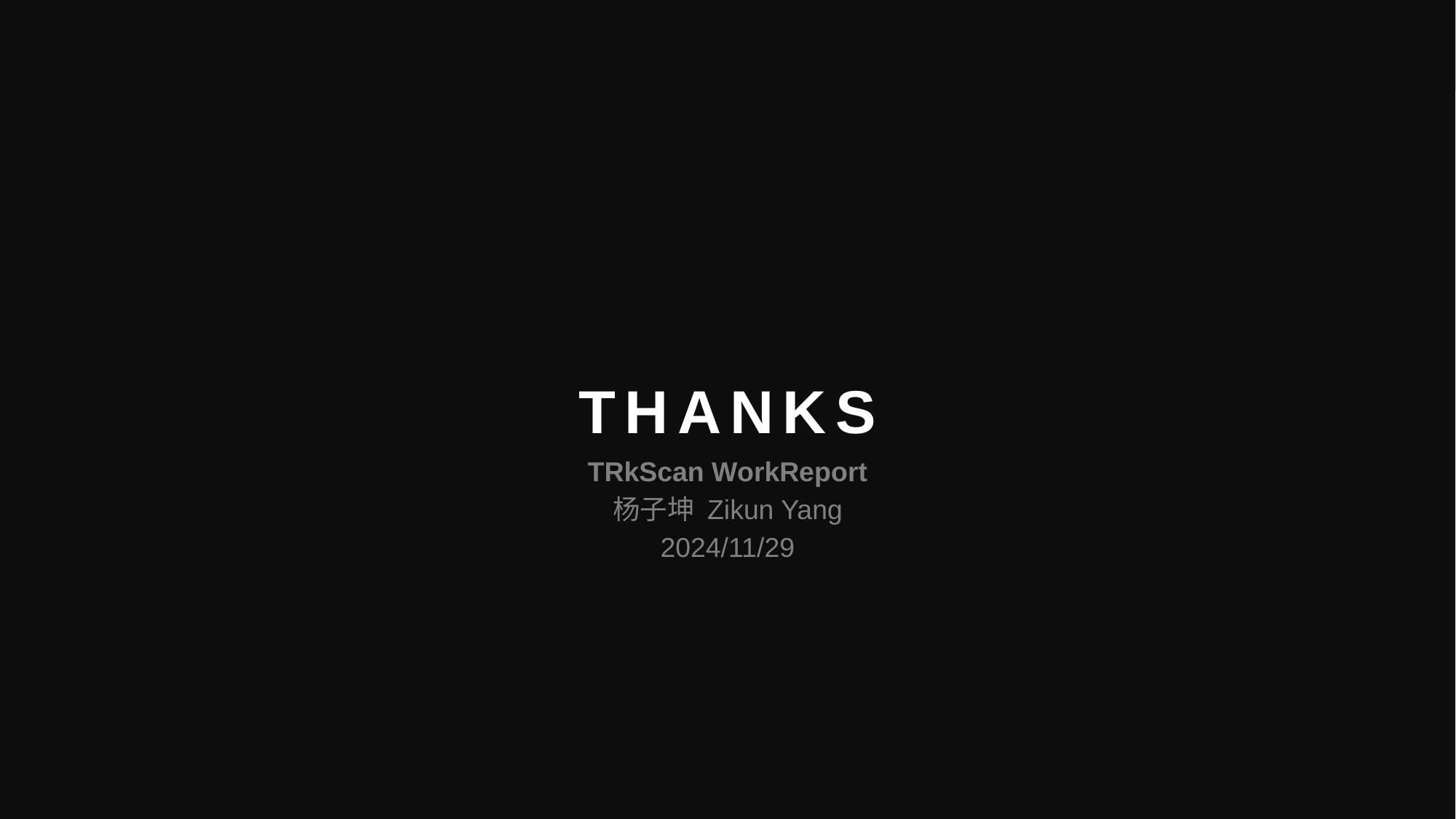

THANKS
TRkScan WorkReport
杨子坤 Zikun Yang
2024/11/29